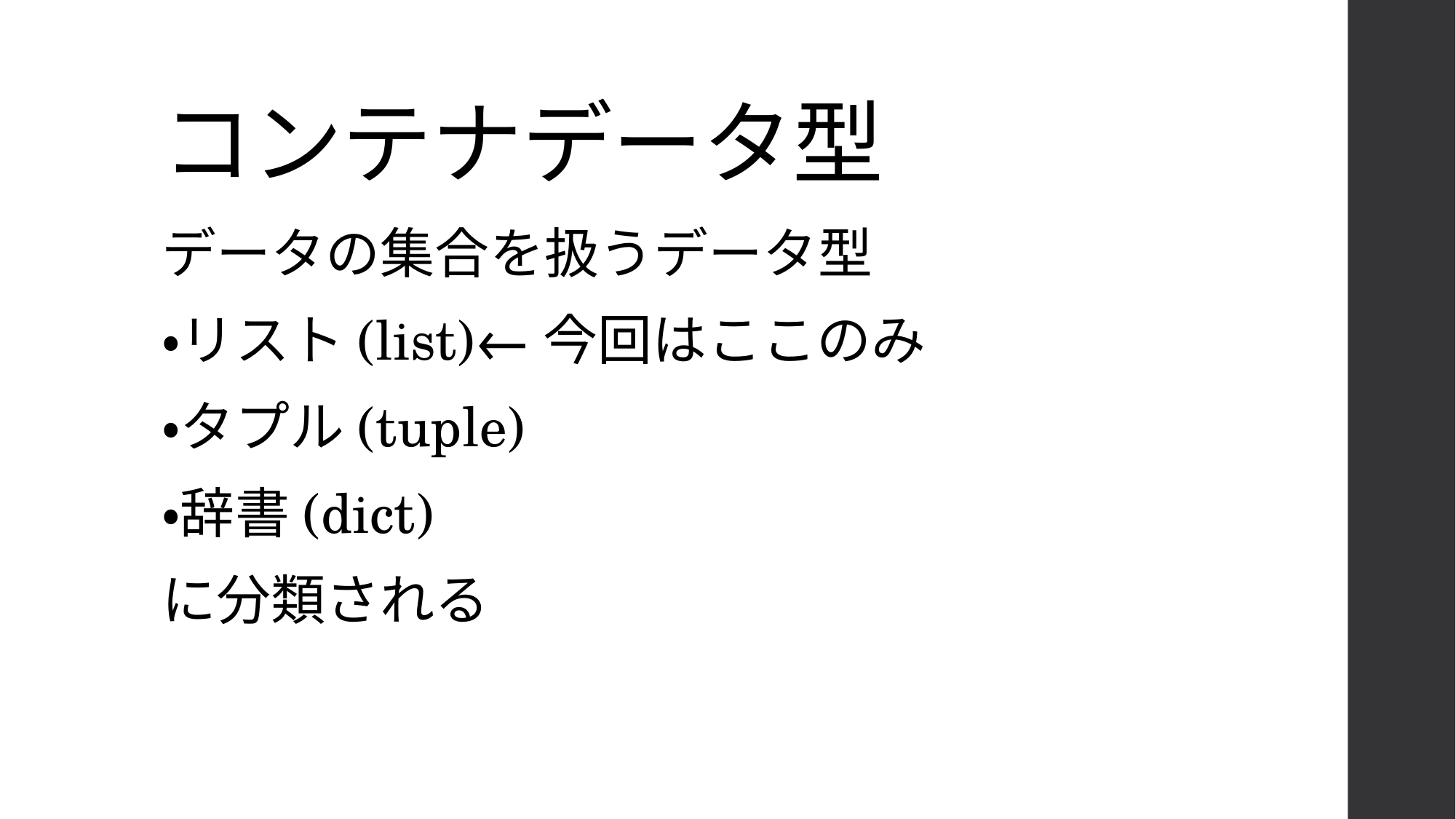

# コンテナデータ型
データの集合を扱うデータ型
・リスト(list)←今回はここのみ
・タプル(tuple)
・辞書(dict)
に分類される